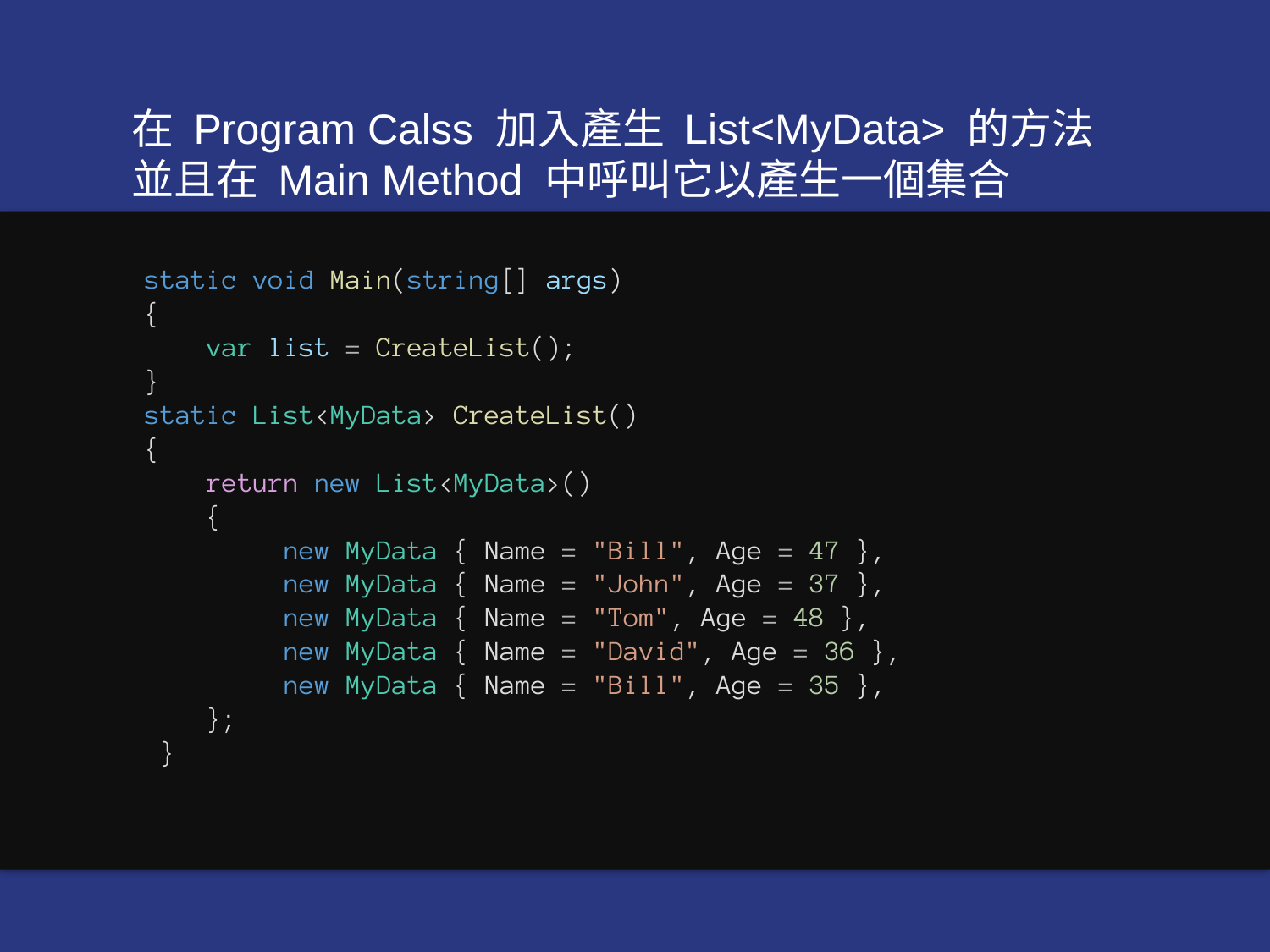

在 Program Calss 加入產生 List<MyData> 的方法
並且在 Main Method 中呼叫它以產生一個集合

  static void Main(string[] args)
  {
      var list = CreateList();
  }
  static List<MyData> CreateList()
  {
      return new List<MyData>()
      {
           new MyData { Name = "Bill", Age = 47 },
           new MyData { Name = "John", Age = 37 },
           new MyData { Name = "Tom", Age = 48 },
           new MyData { Name = "David", Age = 36 },
           new MyData { Name = "Bill", Age = 35 },
      };
   }